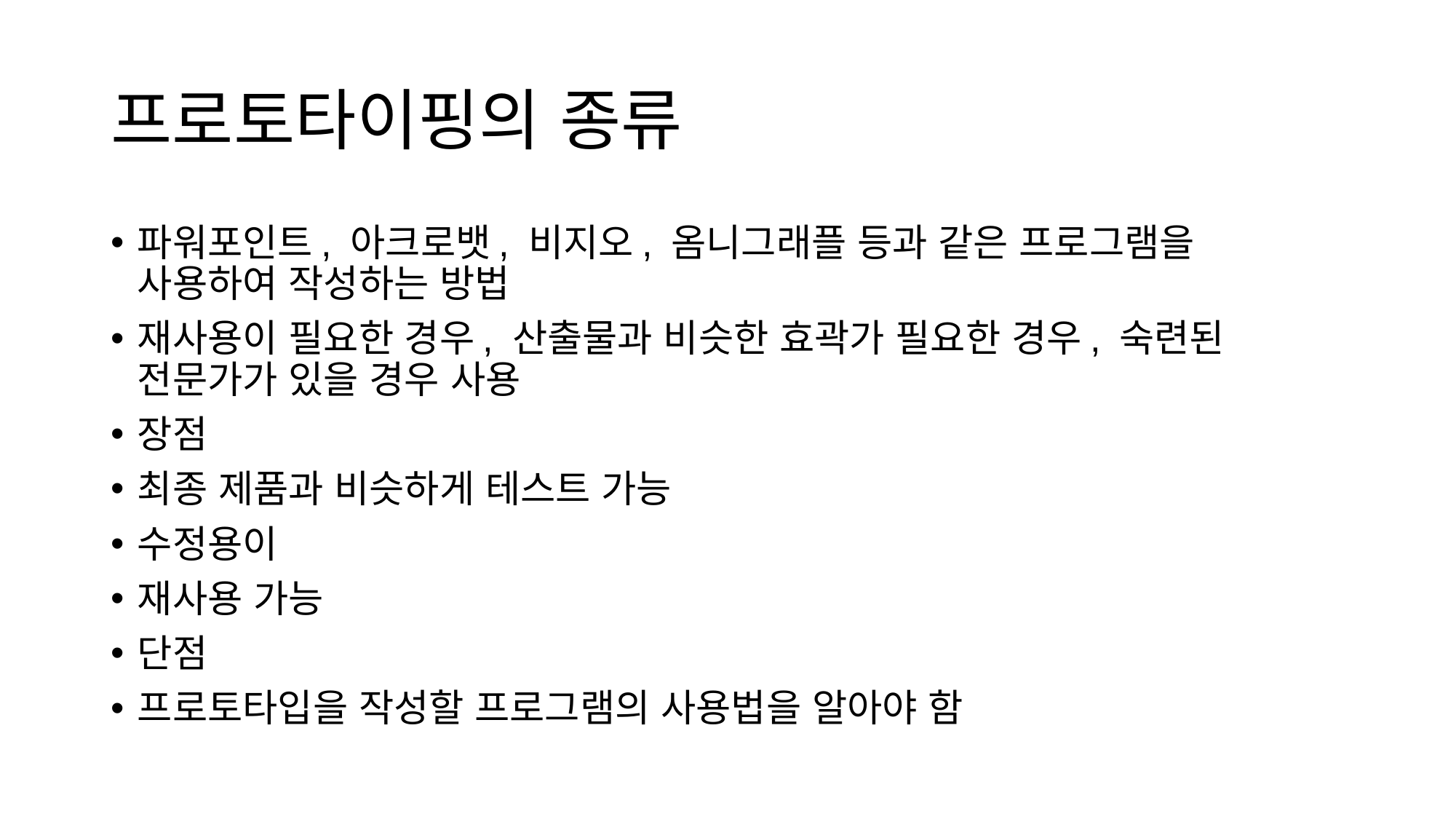

# 프로토타이핑의 종류
파워포인트, 아크로뱃, 비지오, 옴니그래플 등과 같은 프로그램을 사용하여 작성하는 방법
재사용이 필요한 경우, 산출물과 비슷한 효곽가 필요한 경우, 숙련된 전문가가 있을 경우 사용
장점
최종 제품과 비슷하게 테스트 가능
수정용이
재사용 가능
단점
프로토타입을 작성할 프로그램의 사용법을 알아야 함